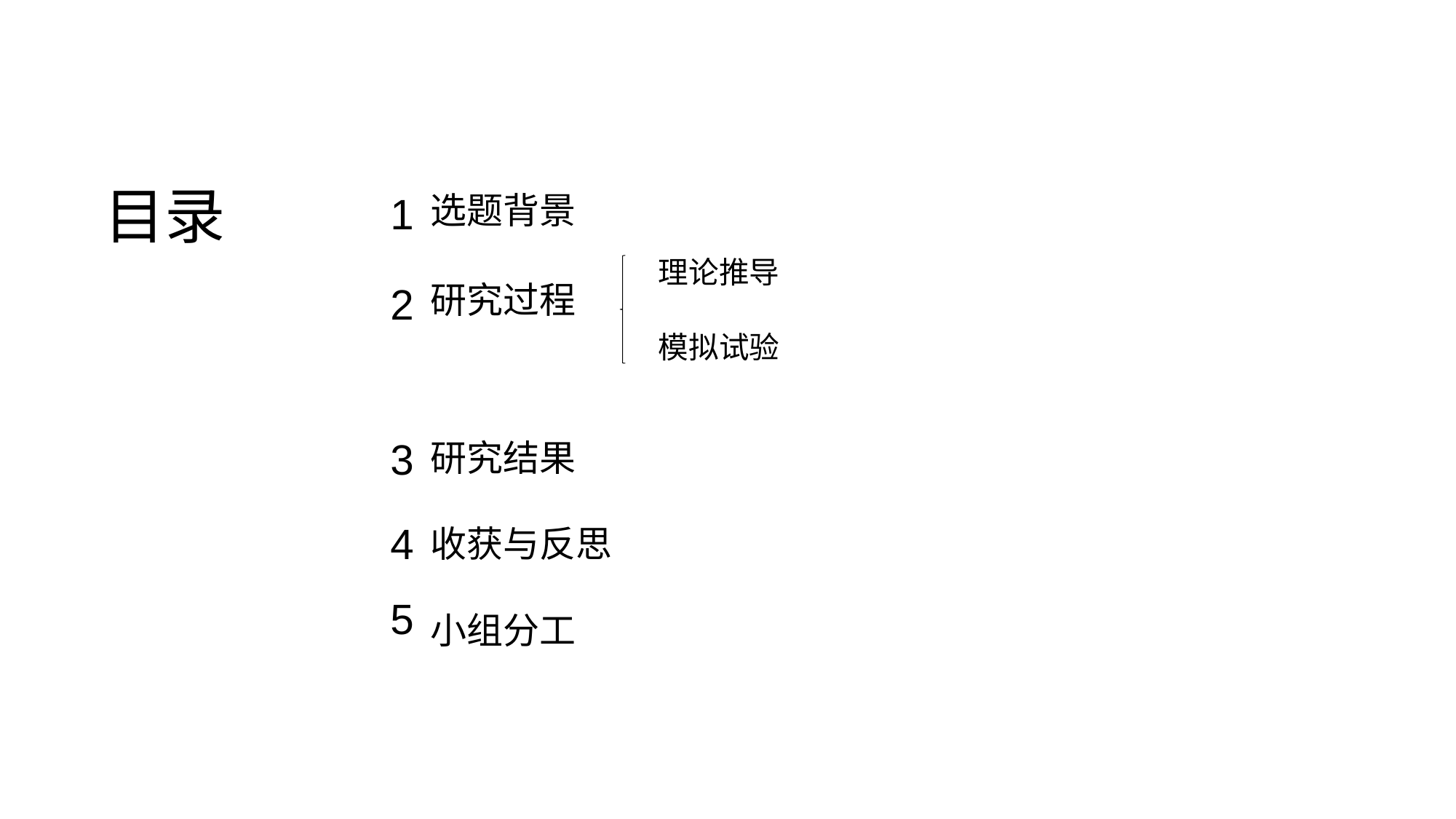

目录
1
选题背景
理论推导

研究过程
2
模拟试验
3
研究结果
4
收获与反思
5
小组分工